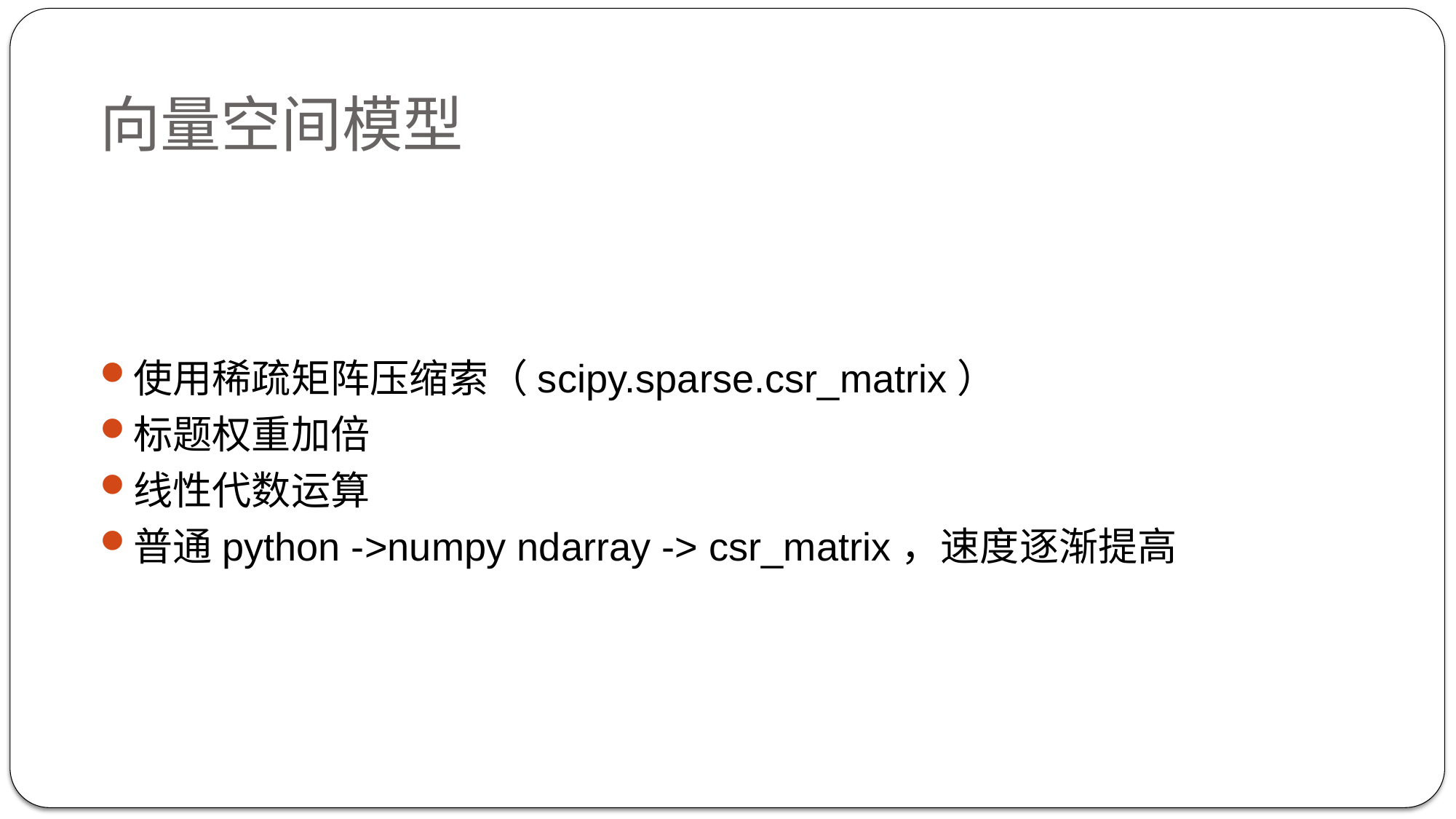

向量空间模型
# 使用稀疏矩阵压缩索（scipy.sparse.csr_matrix）
标题权重加倍
线性代数运算
普通python ->numpy ndarray -> csr_matrix，速度逐渐提高